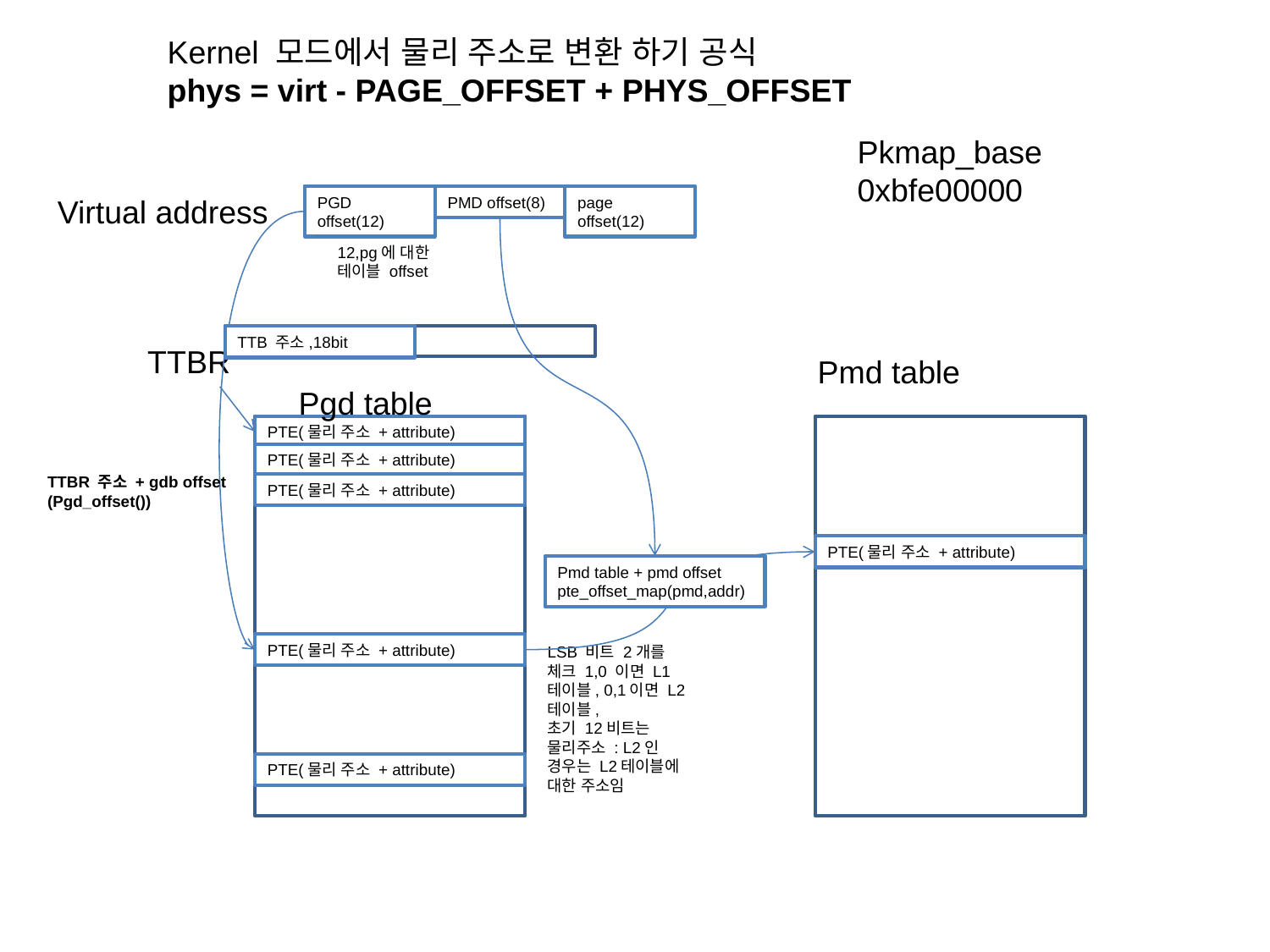

Kernel 모드에서 물리 주소로 변환 하기 공식
phys = virt - PAGE_OFFSET + PHYS_OFFSET
Pkmap_base 0xbfe00000
Virtual address

PGD offset(12)
PMD offset(8)
page offset(12)
12,pg에 대한 테이블 offset

TTB 주소,18bit
TTBR
Pmd table
Pgd table

PTE(물리 주소 + attribute)

PTE(물리 주소 + attribute)
TTBR 주소 + gdb offset
(Pgd_offset())
PTE(물리 주소 + attribute)
PTE(물리 주소 + attribute)
Pmd table + pmd offset
pte_offset_map(pmd,addr)
PTE(물리 주소 + attribute)
LSB 비트 2개를 체크 1,0 이면 L1 테이블, 0,1이면 L2 테이블,
초기 12비트는 물리주소 : L2인 경우는 L2테이블에 대한 주소임
PTE(물리 주소 + attribute)